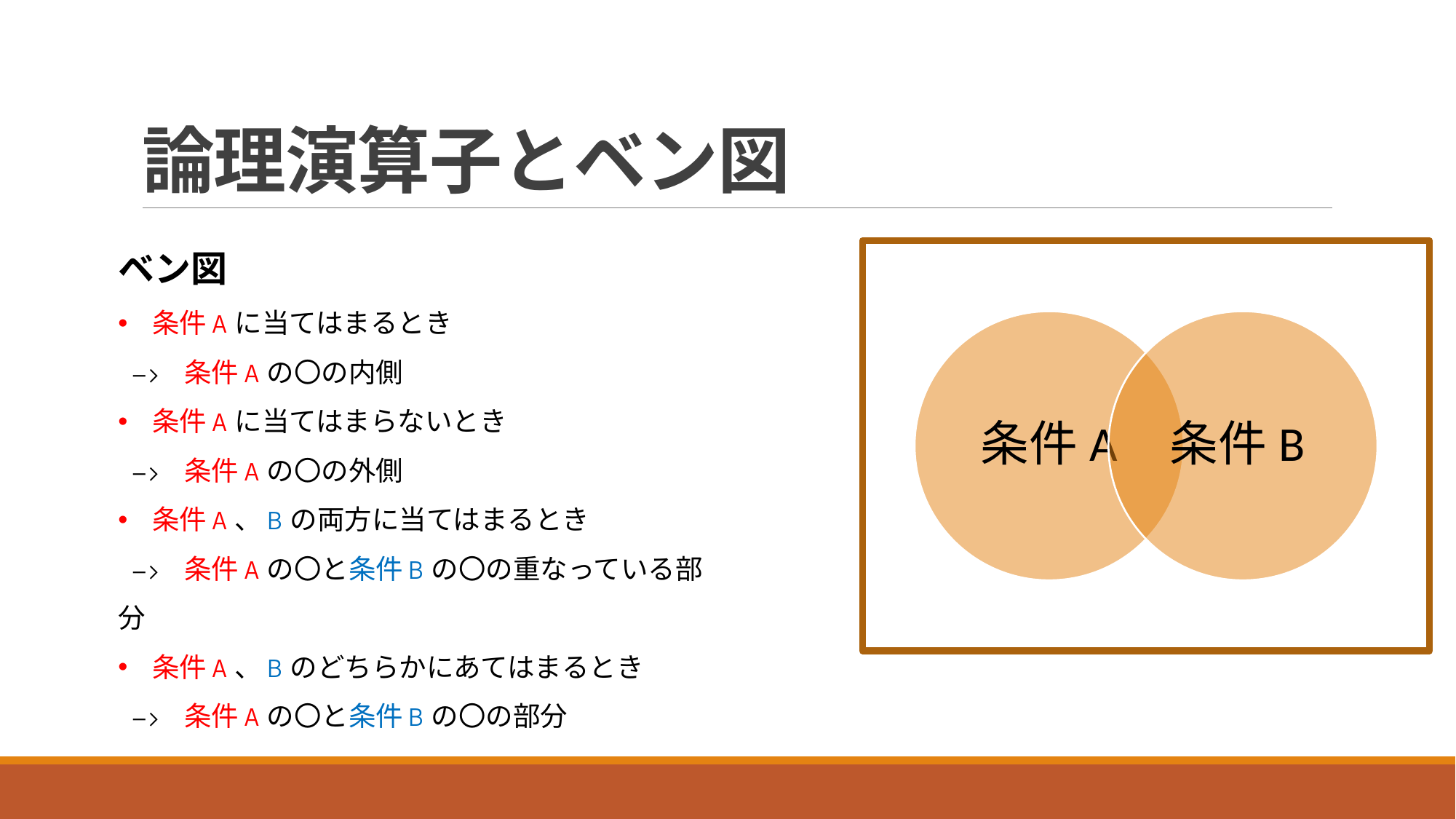

# 論理演算子とベン図
ベン図
条件Aに当てはまるとき
 -> 条件Aの〇の内側
条件Aに当てはまらないとき
 -> 条件Aの〇の外側
条件A、Bの両方に当てはまるとき
 -> 条件Aの〇と条件Bの〇の重なっている部分
条件A、Bのどちらかにあてはまるとき
 -> 条件Aの〇と条件Bの〇の部分

条件A
条件B